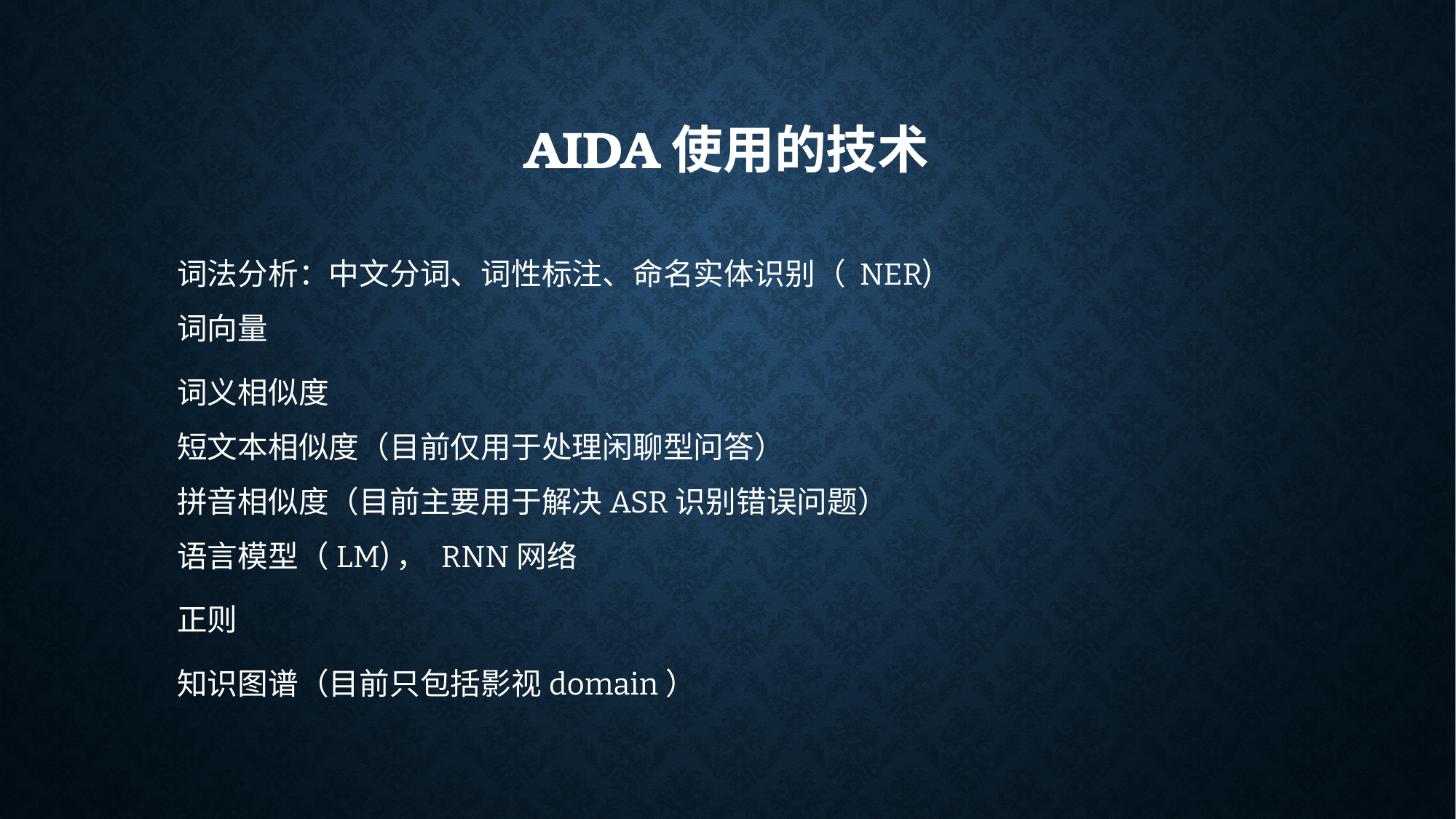

# AIDA使用的技术
	词法分析：中文分词、词性标注、命名实体识别（ NER)
	词向量
	词义相似度
	短文本相似度（目前仅用于处理闲聊型问答）
	拼音相似度（目前主要用于解决ASR识别错误问题）
	语言模型（LM)， RNN网络
	正则
	知识图谱（目前只包括影视domain）